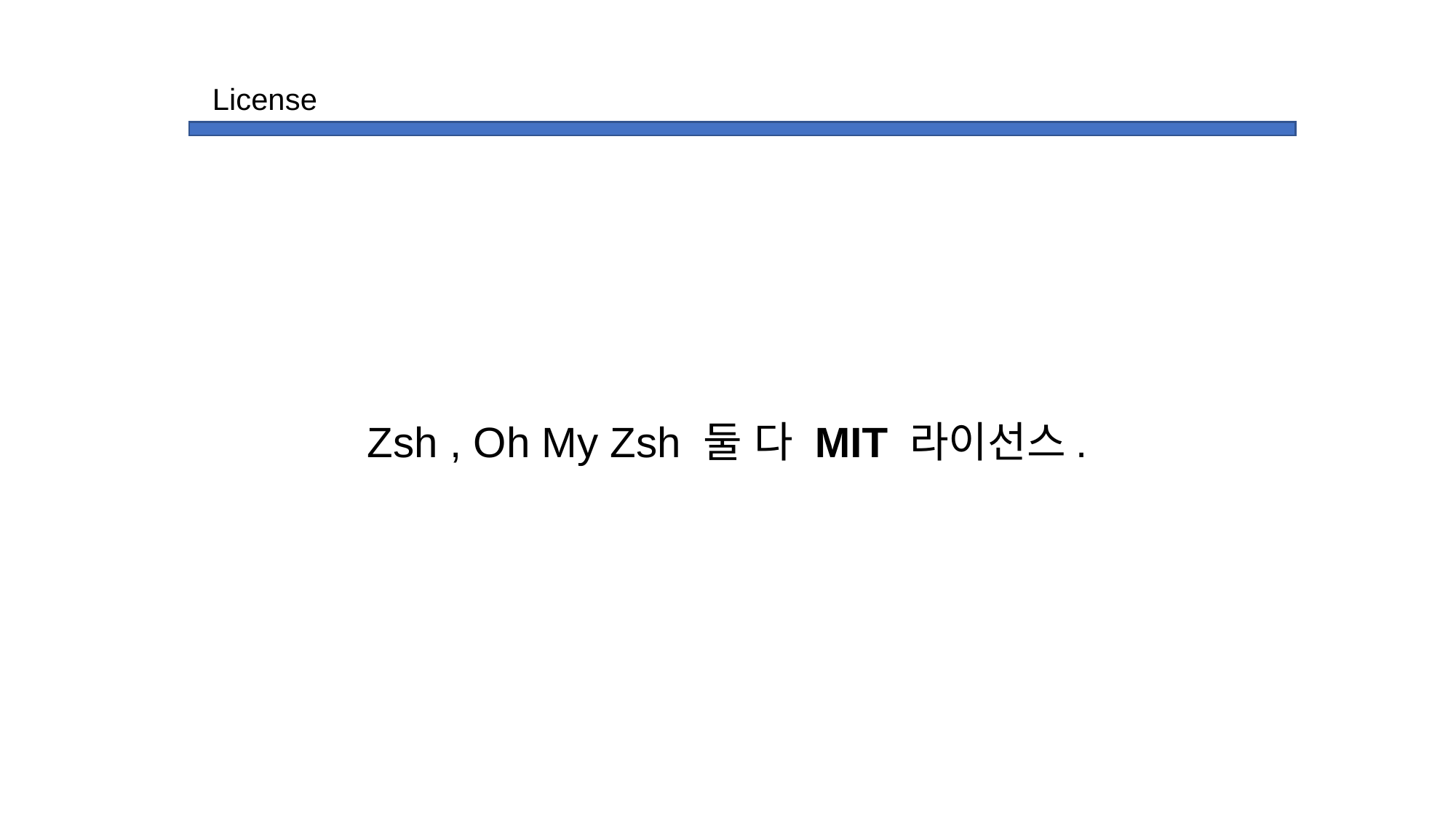

License

Zsh , Oh My Zsh 둘 다 MIT 라이선스.